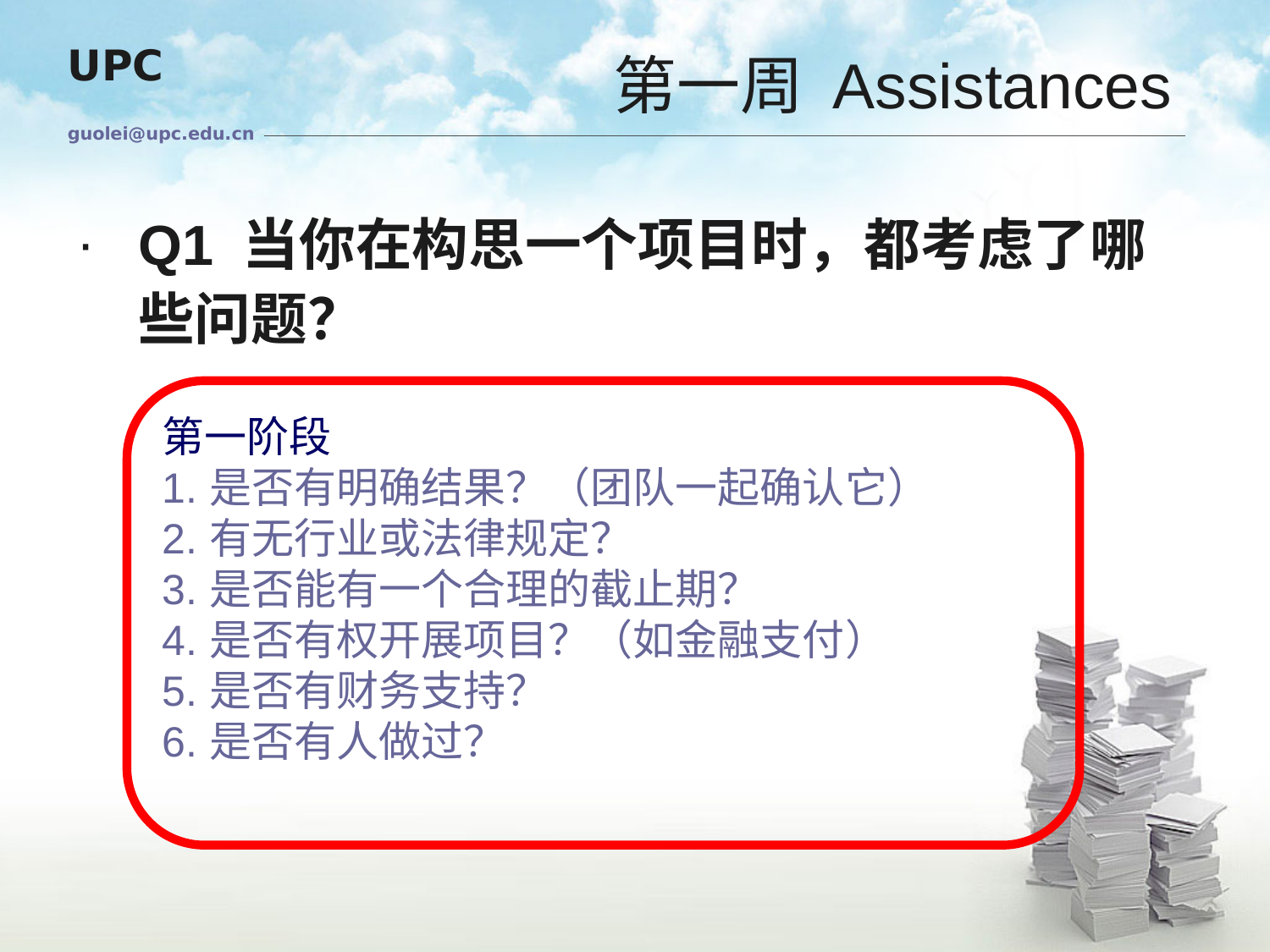

# 第一周 Assistances
guolei@upc.edu.cn
Q1 当你在构思一个项目时，都考虑了哪些问题？
第一阶段
是否有明确结果？（团队一起确认它）
有无行业或法律规定？
是否能有一个合理的截止期？
是否有权开展项目？（如金融支付）
是否有财务支持？
是否有人做过？